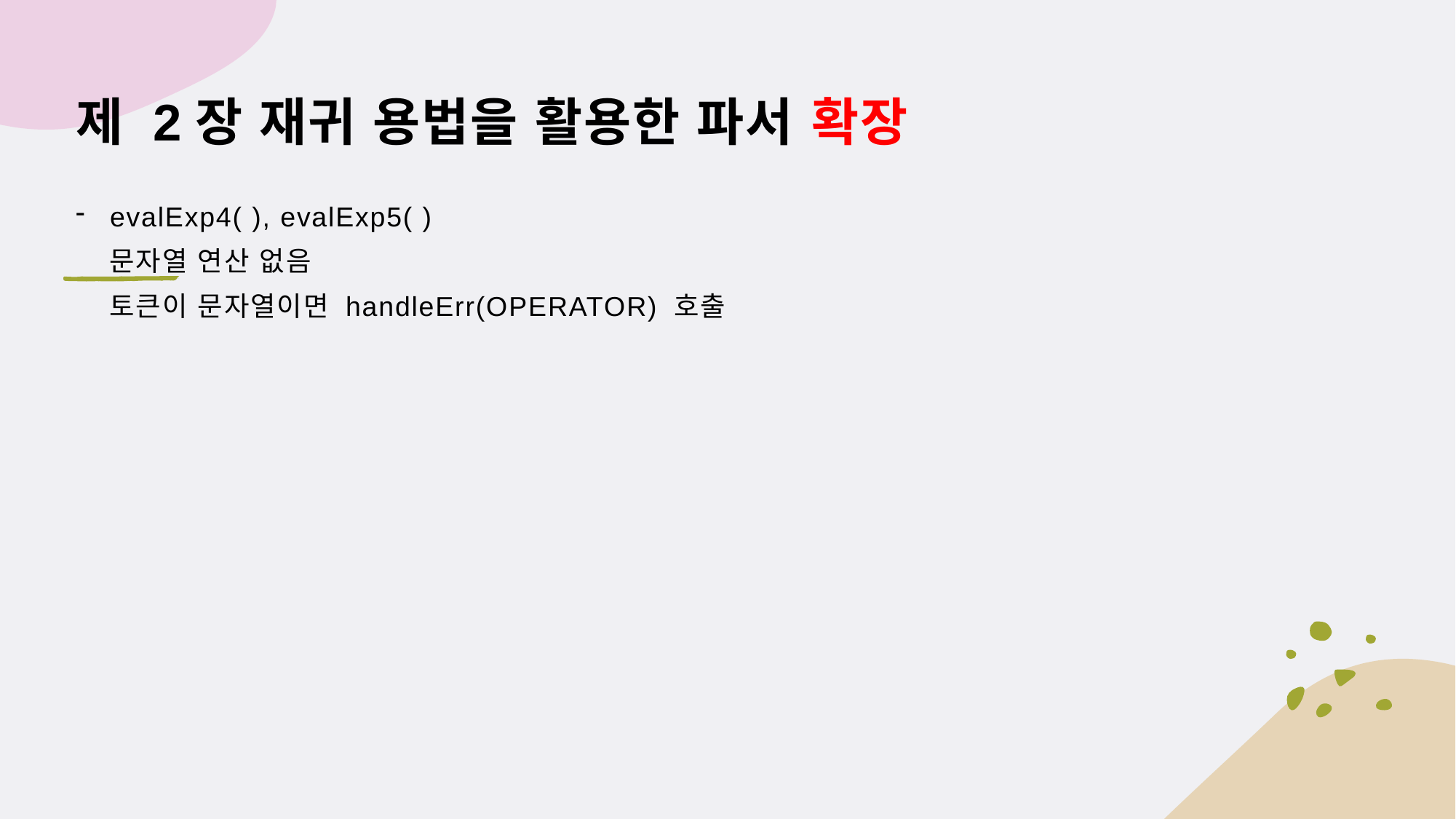

# 제 2장 재귀 용법을 활용한 파서 확장
evalExp4( ), evalExp5( )
   문자열 연산 없음
   토큰이 문자열이면 handleErr(OPERATOR) 호출